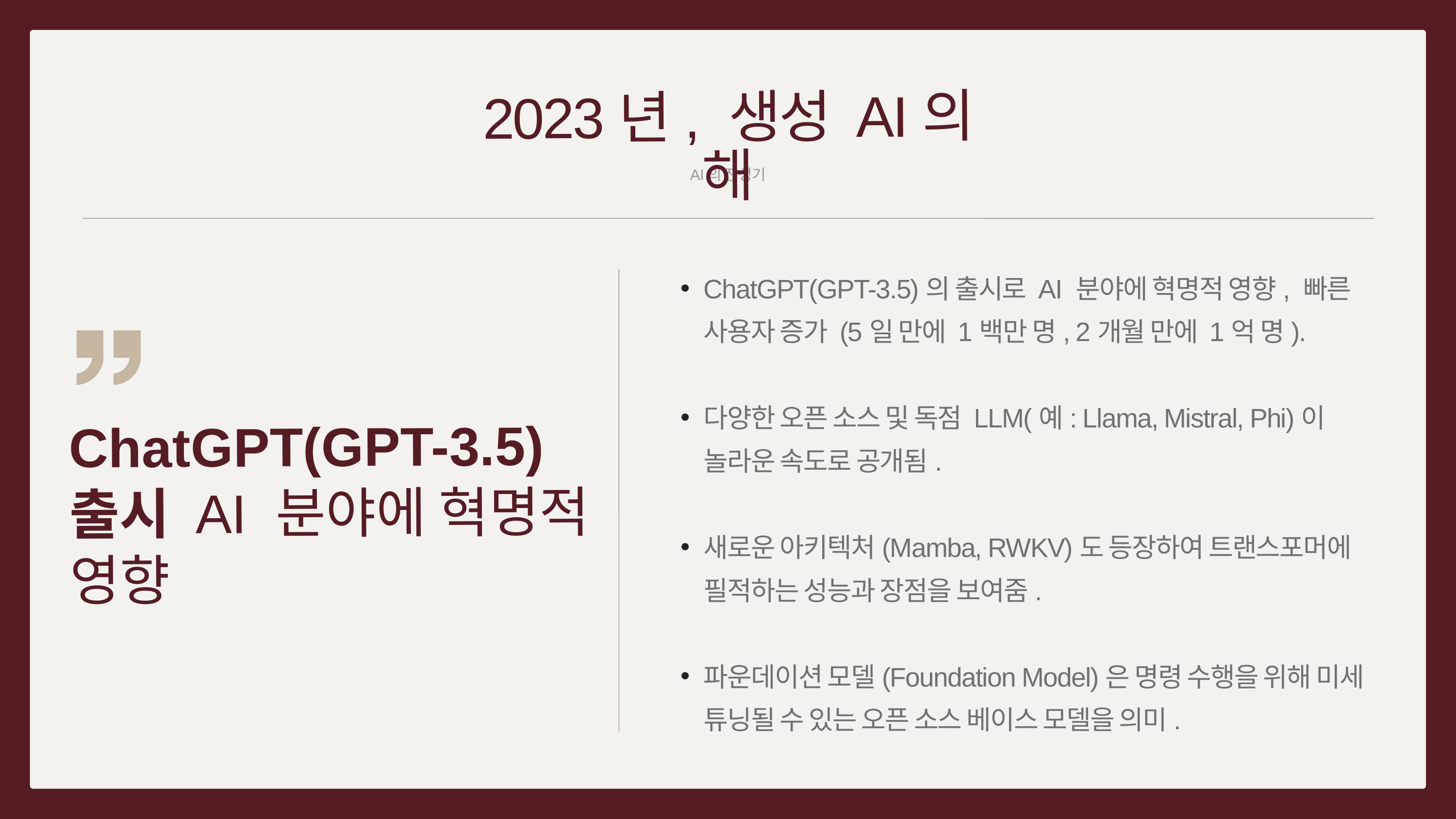

2023년, 생성 AI의 해
AI의 전성기

ChatGPT(GPT-3.5)의 출시로 AI 분야에 혁명적 영향, 빠른 사용자 증가 (5일 만에 1백만 명, 2개월 만에 1억 명).

다양한 오픈 소스 및 독점 LLM(예: Llama, Mistral, Phi)이 놀라운 속도로 공개됨.

새로운 아키텍처(Mamba, RWKV)도 등장하여 트랜스포머에 필적하는 성능과 장점을 보여줌.

파운데이션 모델(Foundation Model)은 명령 수행을 위해 미세 튜닝될 수 있는 오픈 소스 베이스 모델을 의미.

ChatGPT(GPT-3.5) 출시 AI 분야에 혁명적 영향